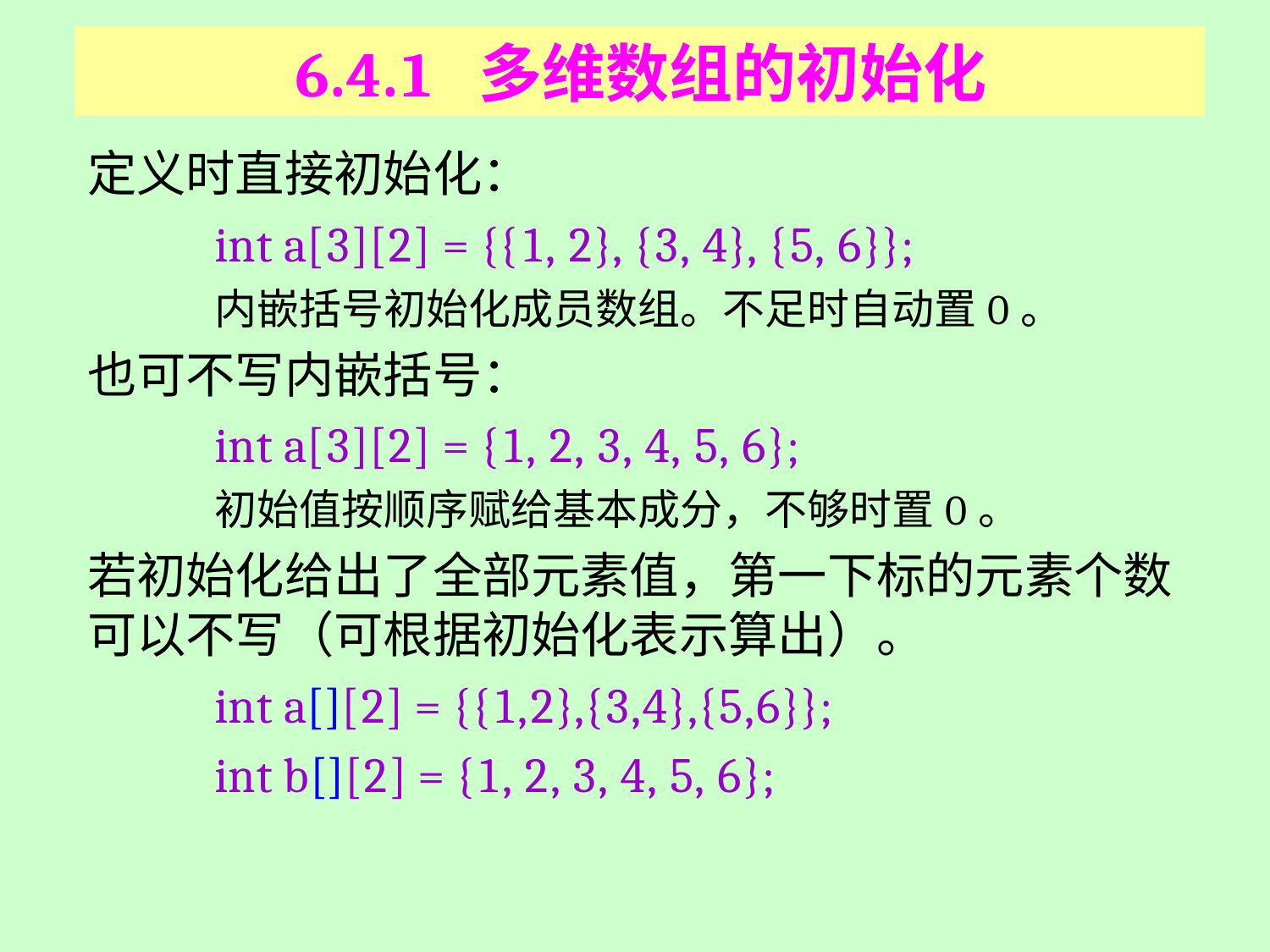

# 6.4.1  多维数组的初始化
定义时直接初始化：
	int a[3][2] = {{1, 2}, {3, 4}, {5, 6}};
	内嵌括号初始化成员数组。不足时自动置0。
也可不写内嵌括号：
	int a[3][2] = {1, 2, 3, 4, 5, 6};
	初始值按顺序赋给基本成分，不够时置0。
若初始化给出了全部元素值，第一下标的元素个数可以不写（可根据初始化表示算出）。
	int a[][2] = {{1,2},{3,4},{5,6}};
	int b[][2] = {1, 2, 3, 4, 5, 6};
64